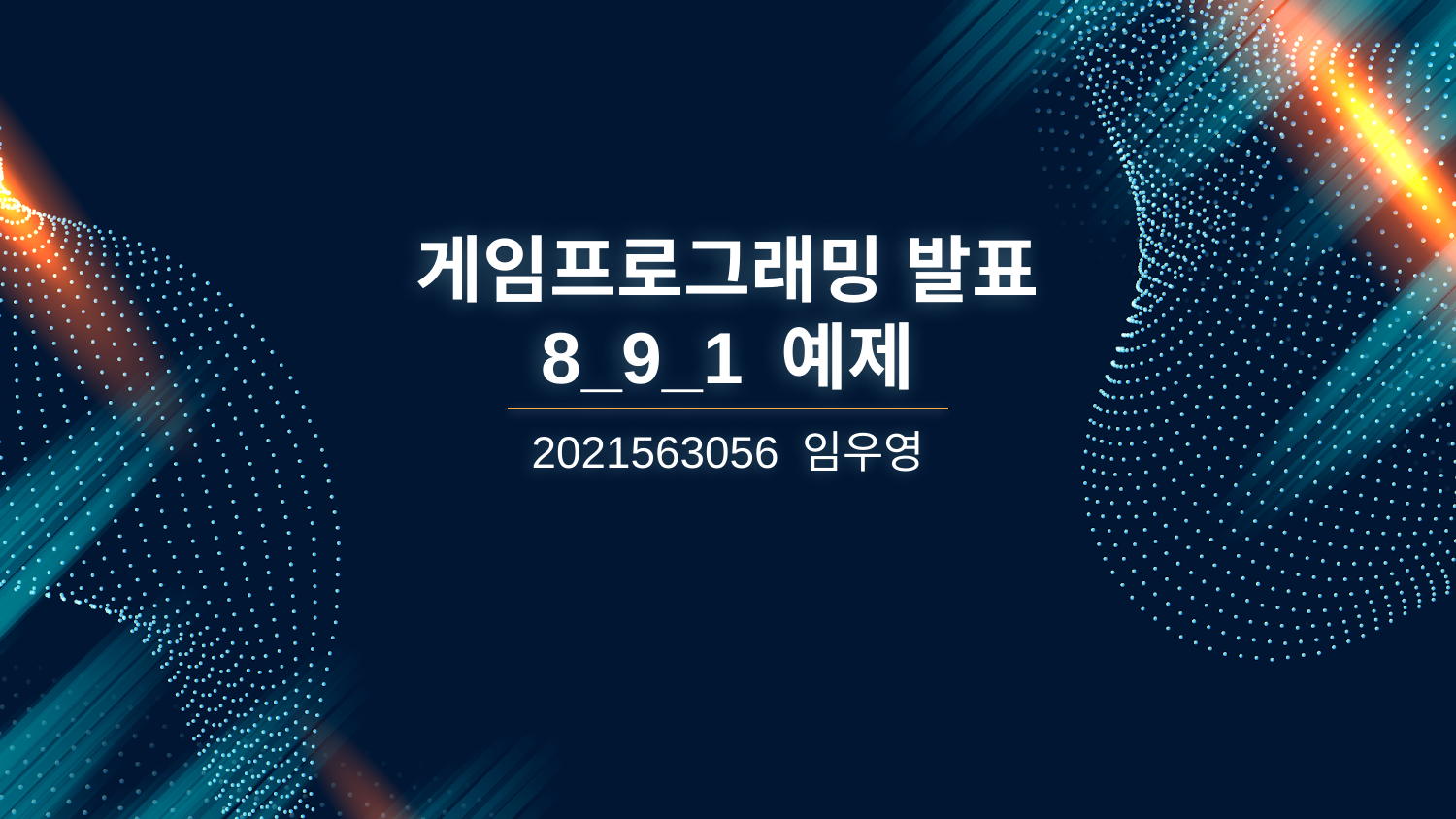

# 게임프로그래밍 발표 8_9_1 예제
2021563056 임우영